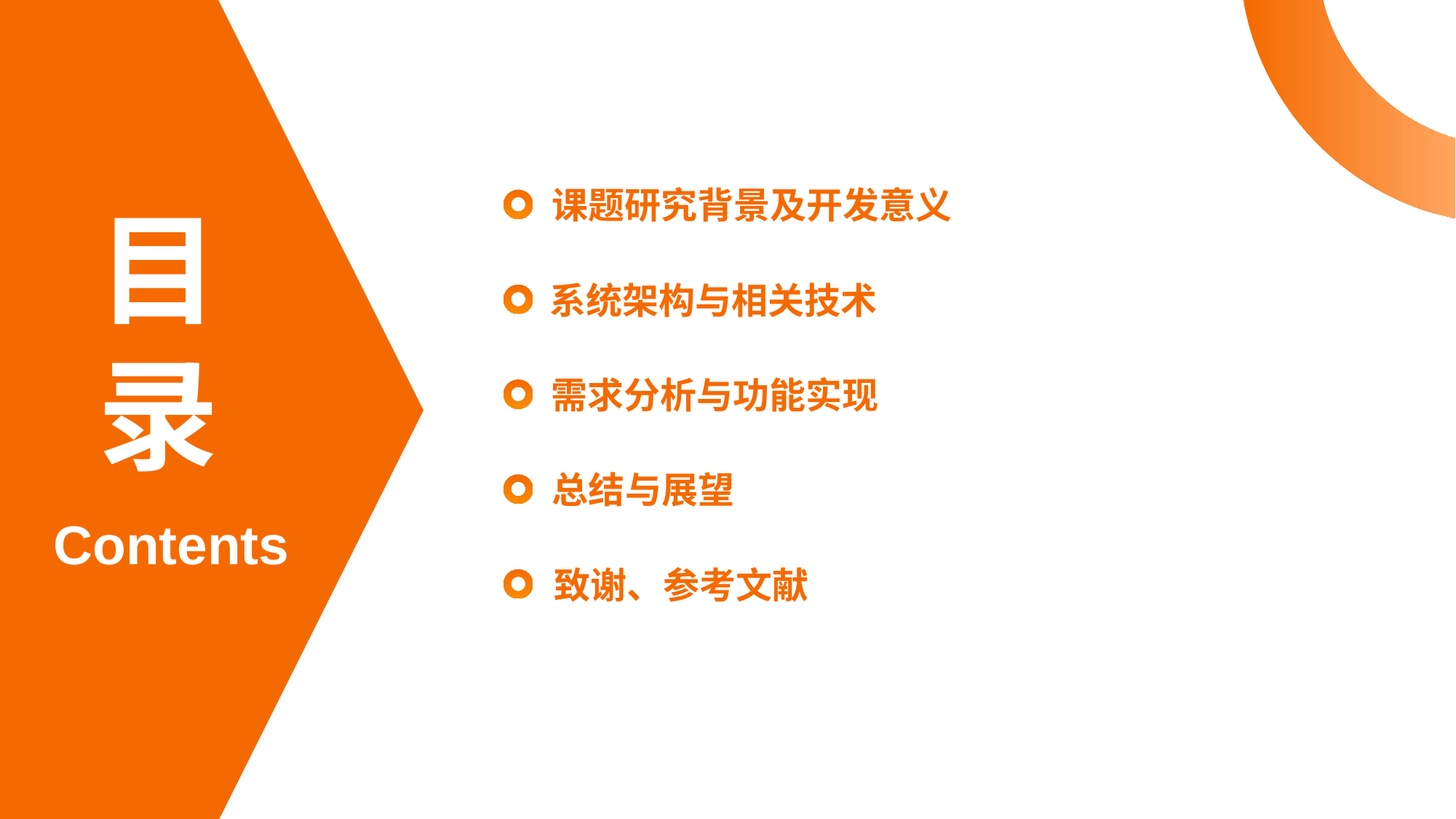

课题研究背景及开发意义

目录
系统架构与相关技术

需求分析与功能实现

总结与展望

Contents
致谢、参考文献